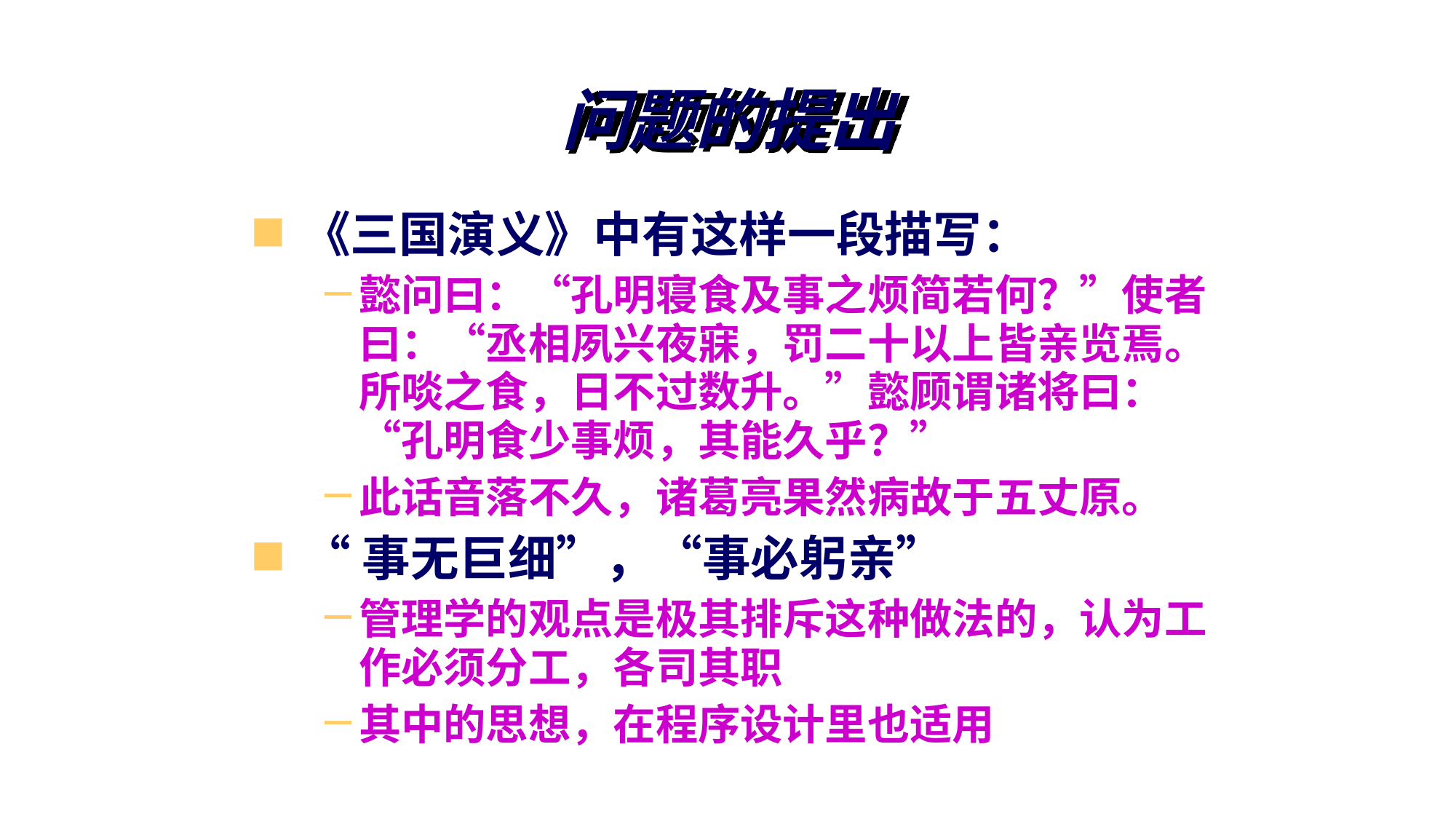

# 问题的提出
《三国演义》中有这样一段描写：
懿问曰：“孔明寝食及事之烦简若何？”使者曰：“丞相夙兴夜寐，罚二十以上皆亲览焉。所啖之食，日不过数升。”懿顾谓诸将曰：“孔明食少事烦，其能久乎？”
此话音落不久，诸葛亮果然病故于五丈原。
“事无巨细”，“事必躬亲”
管理学的观点是极其排斥这种做法的，认为工作必须分工，各司其职
其中的思想，在程序设计里也适用